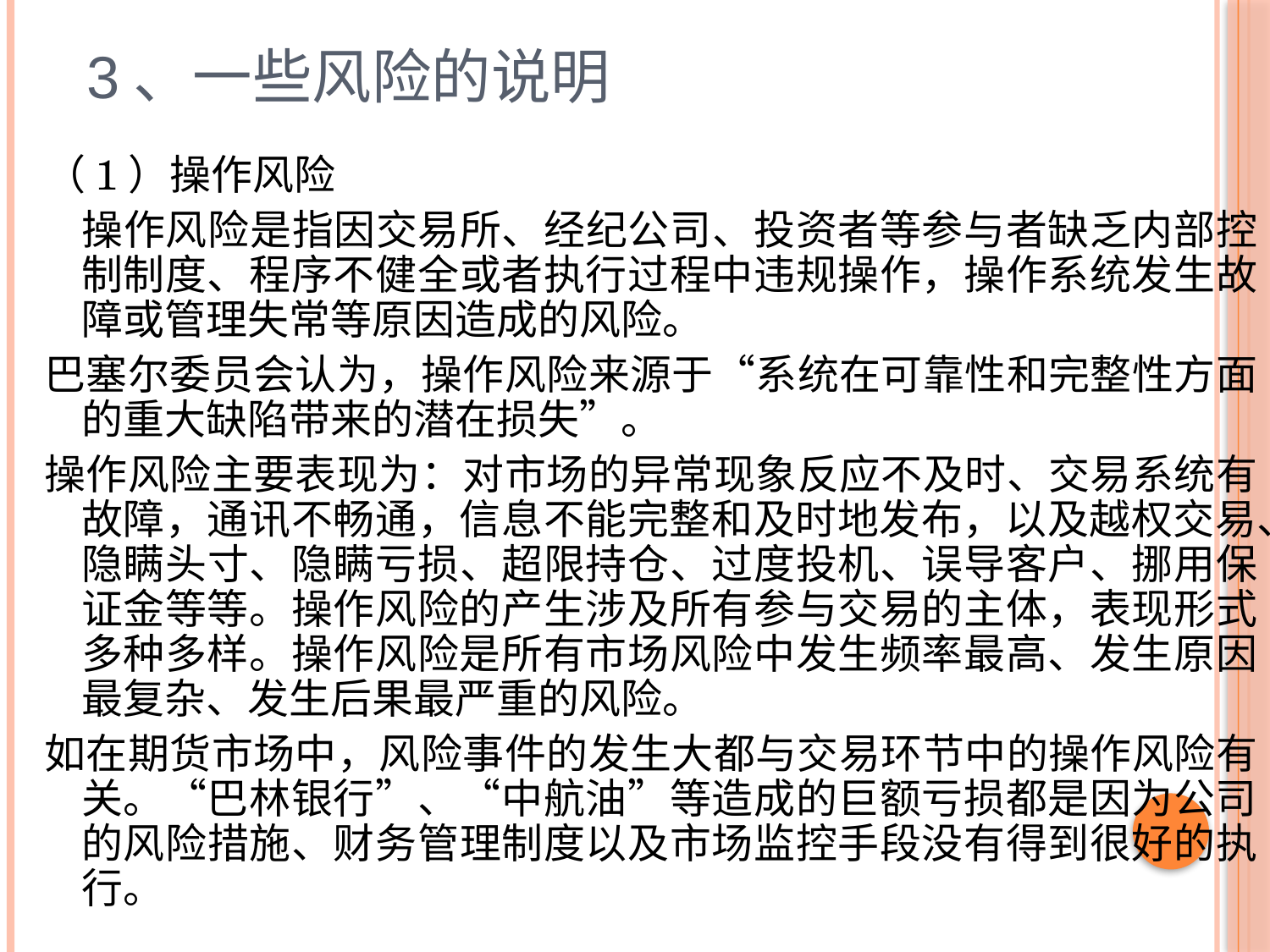

# 3、一些风险的说明
（1）操作风险
	操作风险是指因交易所、经纪公司、投资者等参与者缺乏内部控制制度、程序不健全或者执行过程中违规操作，操作系统发生故障或管理失常等原因造成的风险。
巴塞尔委员会认为，操作风险来源于“系统在可靠性和完整性方面的重大缺陷带来的潜在损失”。
操作风险主要表现为：对市场的异常现象反应不及时、交易系统有故障，通讯不畅通，信息不能完整和及时地发布，以及越权交易、隐瞒头寸、隐瞒亏损、超限持仓、过度投机、误导客户、挪用保证金等等。操作风险的产生涉及所有参与交易的主体，表现形式多种多样。操作风险是所有市场风险中发生频率最高、发生原因最复杂、发生后果最严重的风险。
如在期货市场中，风险事件的发生大都与交易环节中的操作风险有关。“巴林银行”、“中航油”等造成的巨额亏损都是因为公司的风险措施、财务管理制度以及市场监控手段没有得到很好的执行。